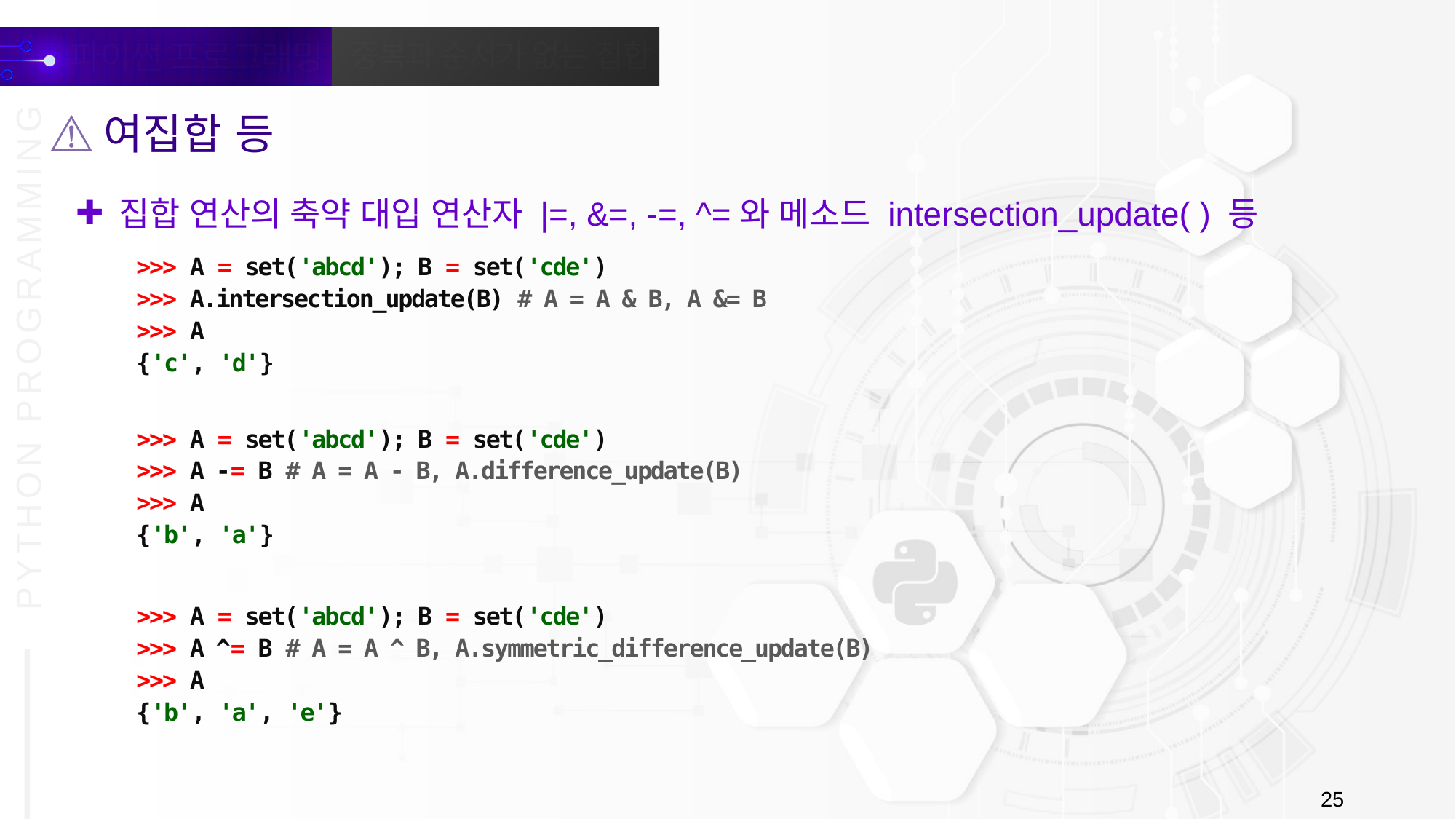

여집합 등
집합 연산의 축약 대입 연산자 |=, &=, -=, ^=와 메소드 intersection_update( ) 등
>>> A = set('abcd'); B = set('cde')
>>> A.intersection_update(B) # A = A & B, A &= B
>>> A
{'c', 'd'}
>>> A = set('abcd'); B = set('cde')
>>> A -= B # A = A - B, A.difference_update(B)
>>> A
{'b', 'a'}
>>> A = set('abcd'); B = set('cde')
>>> A ^= B # A = A ^ B, A.symmetric_difference_update(B)
>>> A
{'b', 'a', 'e'}
25